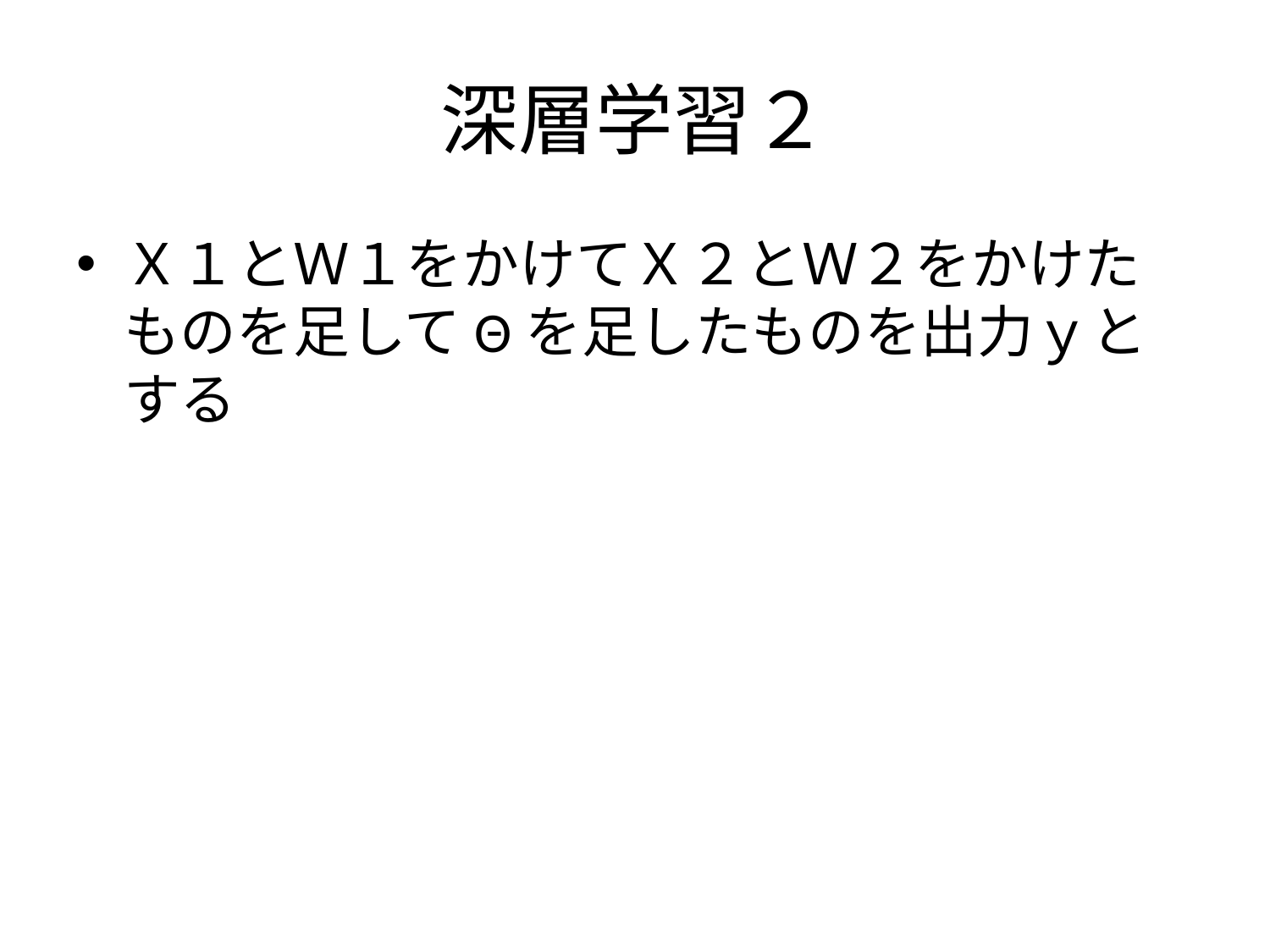

# 深層学習２
Ｘ１とＷ１をかけてＸ２とＷ２をかけたものを足してΘを足したものを出力ｙとする